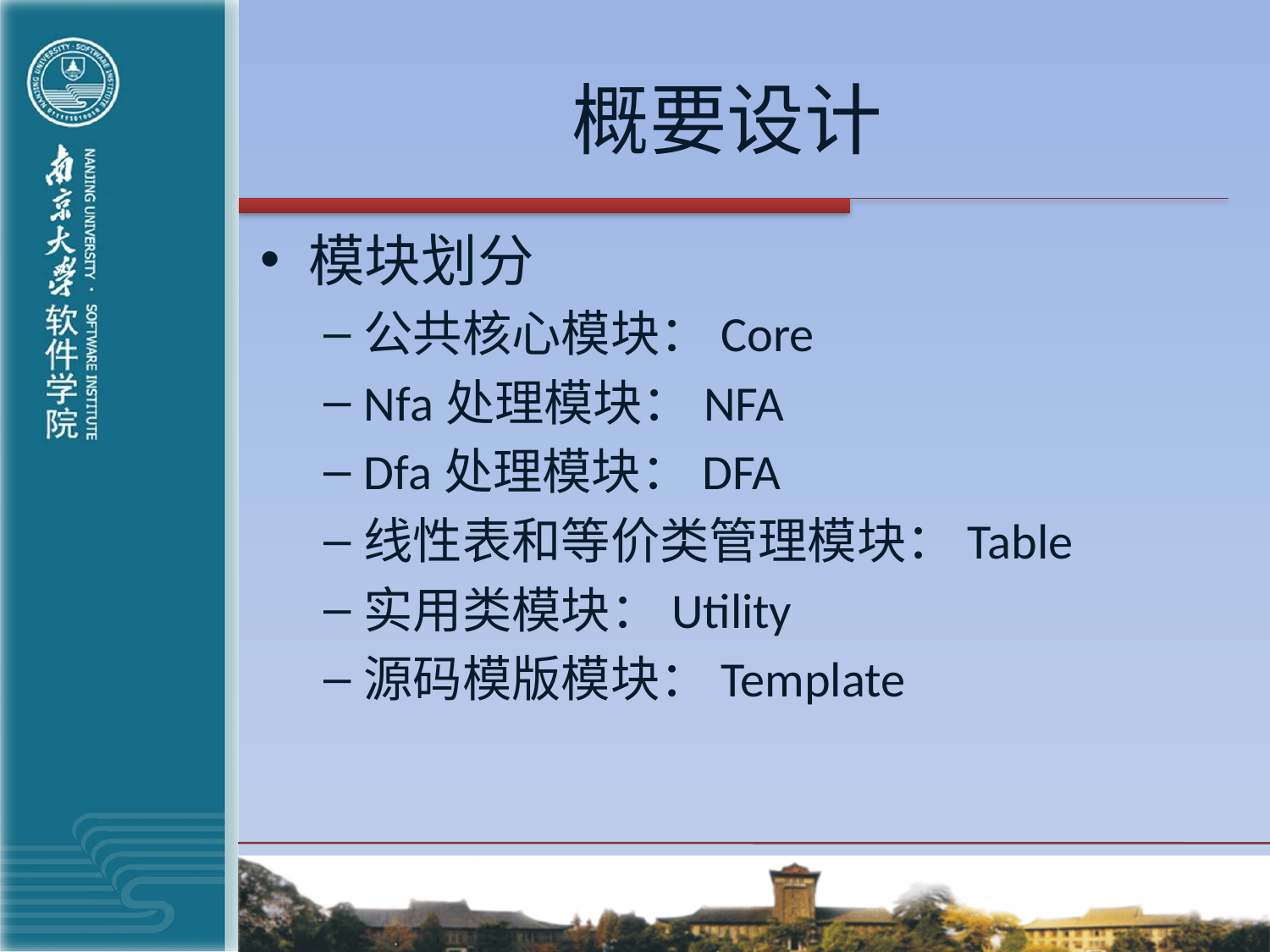

# 概要设计
模块划分
公共核心模块：Core
Nfa处理模块：NFA
Dfa处理模块：DFA
线性表和等价类管理模块：Table
实用类模块：Utility
源码模版模块：Template